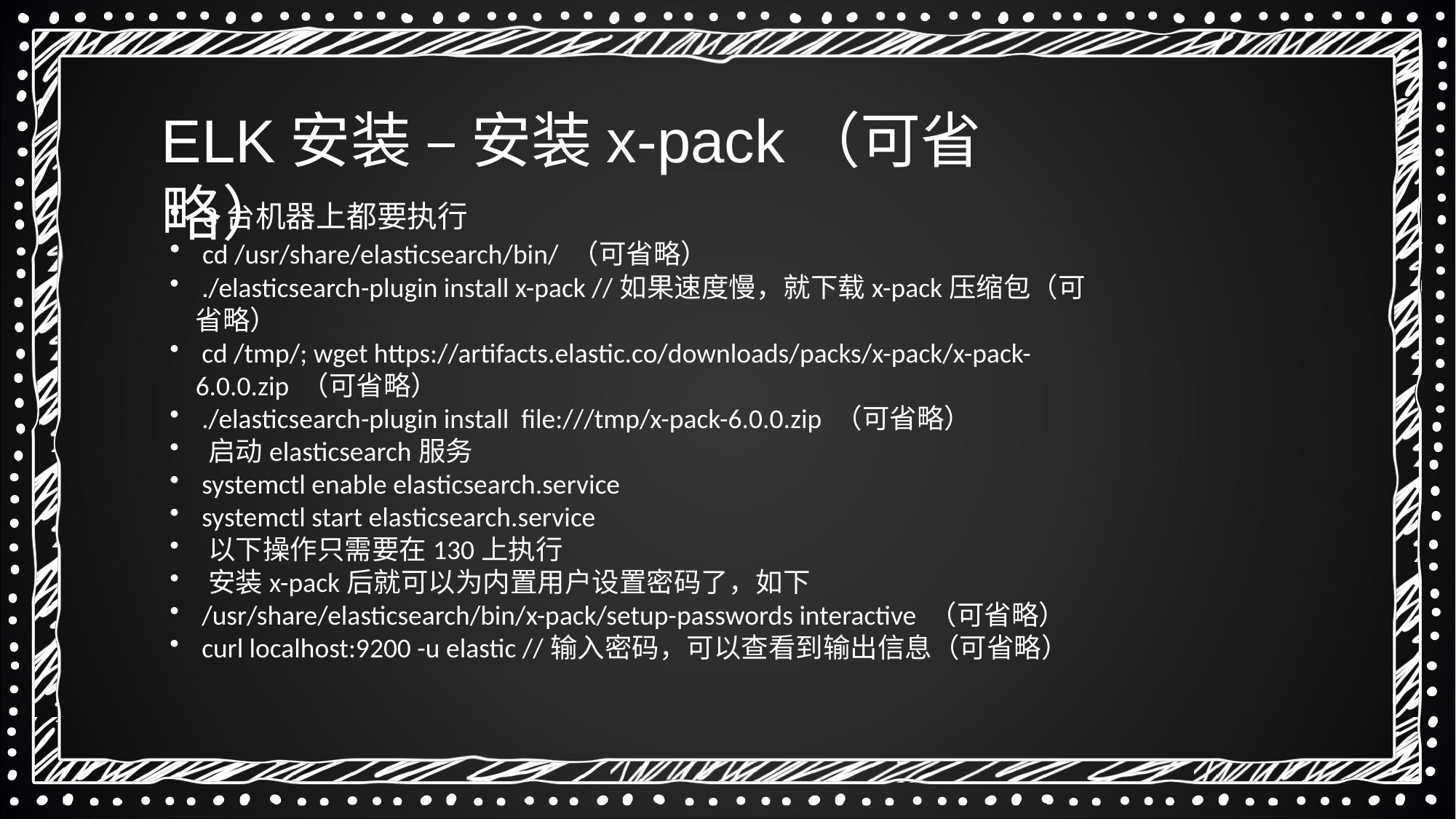

ELK安装 – 安装x-pack（可省略）
 3台机器上都要执行
 cd /usr/share/elasticsearch/bin/ （可省略）
 ./elasticsearch-plugin install x-pack //如果速度慢，就下载x-pack压缩包（可省略）
 cd /tmp/; wget https://artifacts.elastic.co/downloads/packs/x-pack/x-pack-6.0.0.zip （可省略）
 ./elasticsearch-plugin install  file:///tmp/x-pack-6.0.0.zip （可省略）
 启动elasticsearch服务
 systemctl enable elasticsearch.service
 systemctl start elasticsearch.service
 以下操作只需要在130上执行
 安装x-pack后就可以为内置用户设置密码了，如下
 /usr/share/elasticsearch/bin/x-pack/setup-passwords interactive （可省略）
 curl localhost:9200 -u elastic //输入密码，可以查看到输出信息（可省略）